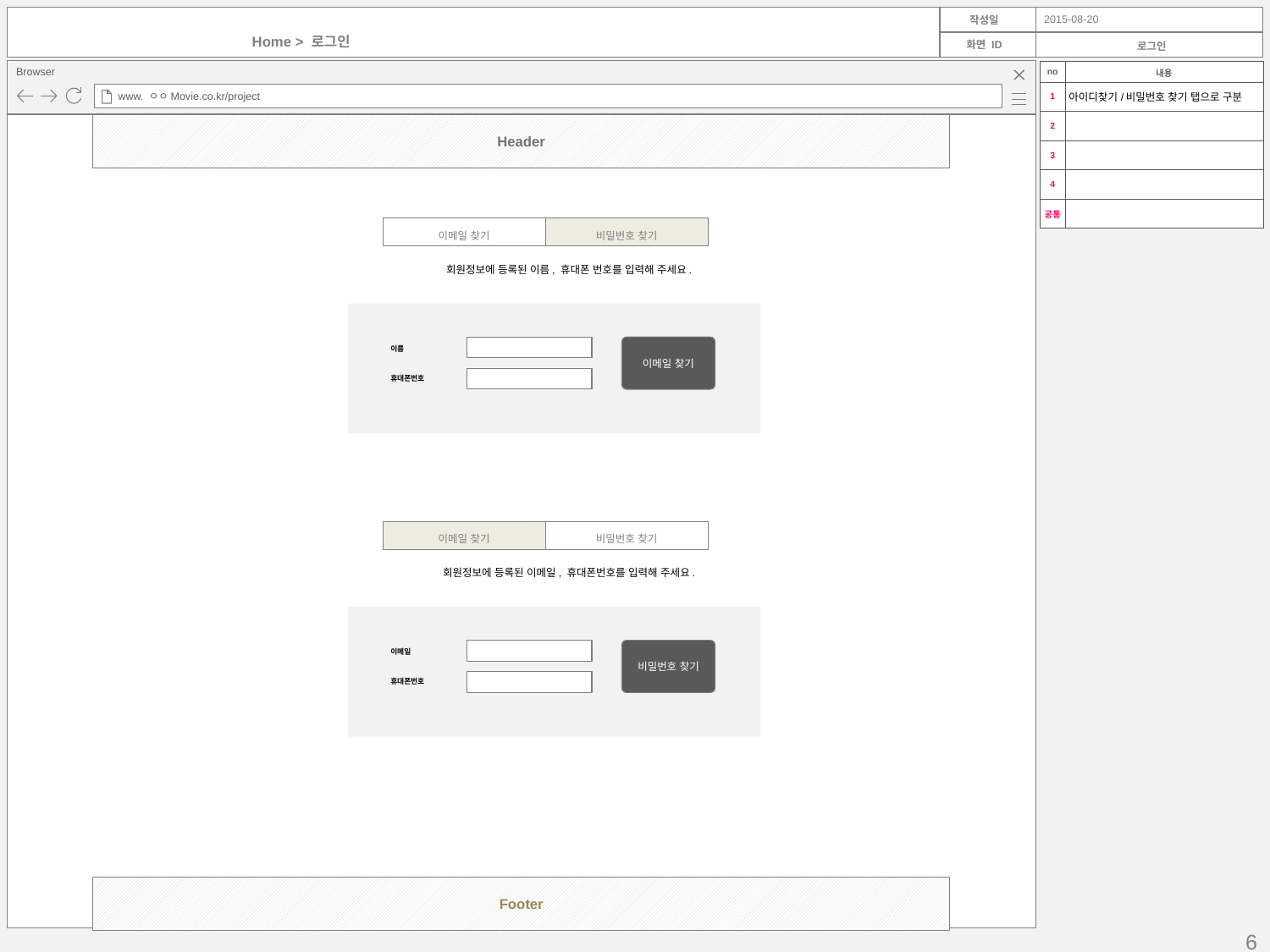

2015-08-20
Home > 로그인
로그인
| no | 내용 |
| --- | --- |
| 1 | 아이디찾기/비밀번호 찾기 탭으로 구분 |
| 2 |  |
| 3 |  |
| 4 |  |
| 공통 |  |
Header
이메일 찾기
비밀번호 찾기
회원정보에 등록된 이름, 휴대폰 번호를 입력해 주세요.

이름
휴대폰번호

이메일 찾기
이메일 찾기
비밀번호 찾기
회원정보에 등록된 이메일, 휴대폰번호를 입력해 주세요.

이메일
휴대폰번호

비밀번호 찾기
Footer
6